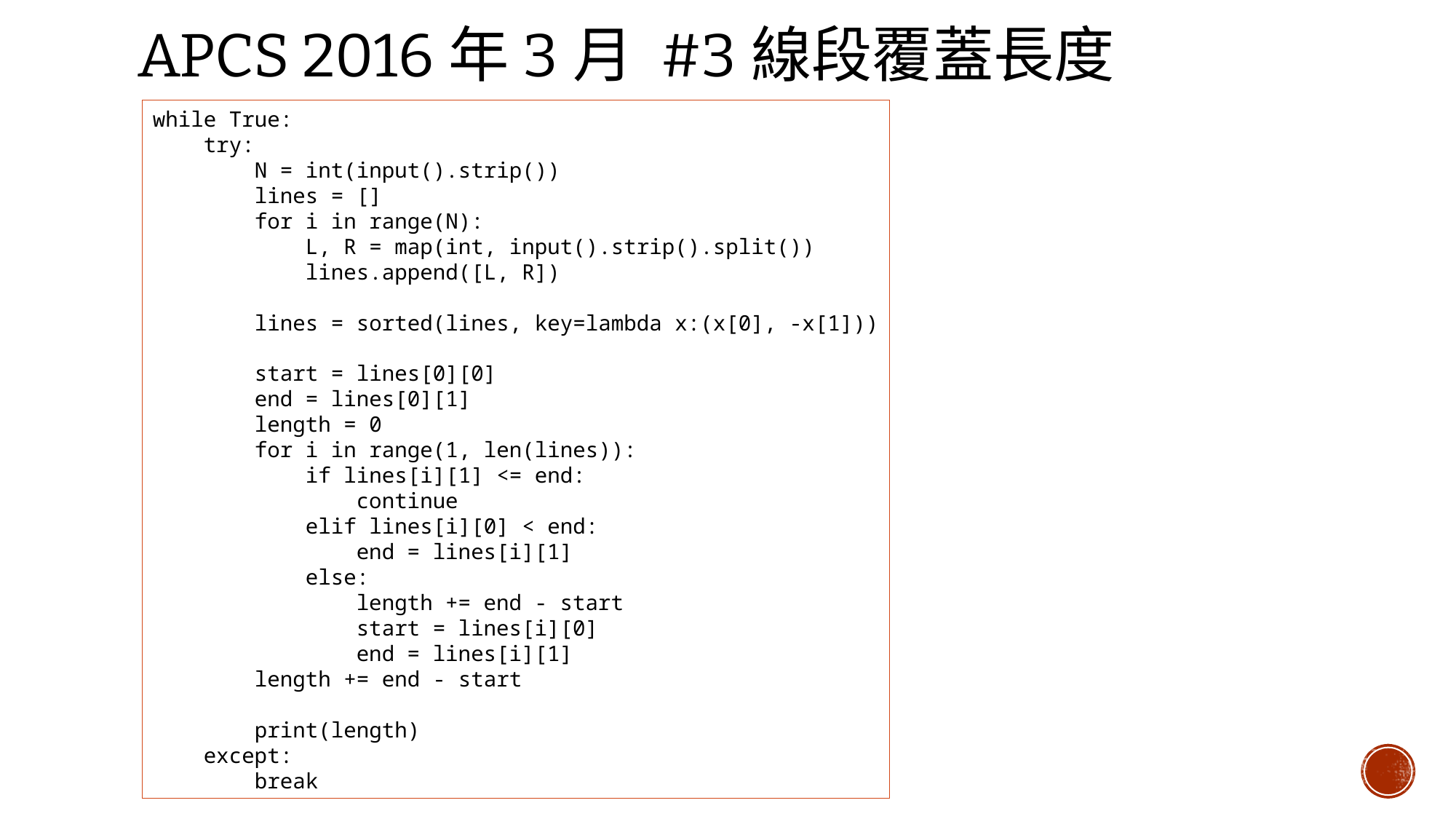

# APCS 2016年3月 #3線段覆蓋長度
while True:
    try:
        N = int(input().strip())
        lines = []
        for i in range(N):
            L, R = map(int, input().strip().split())
            lines.append([L, R])

        lines = sorted(lines, key=lambda x:(x[0], -x[1]))

        start = lines[0][0]
        end = lines[0][1]
        length = 0
        for i in range(1, len(lines)):
            if lines[i][1] <= end:
                continue
            elif lines[i][0] < end:
                end = lines[i][1]
            else:
                length += end - start
                start = lines[i][0]
                end = lines[i][1]
        length += end - start

        print(length)
    except:
        break